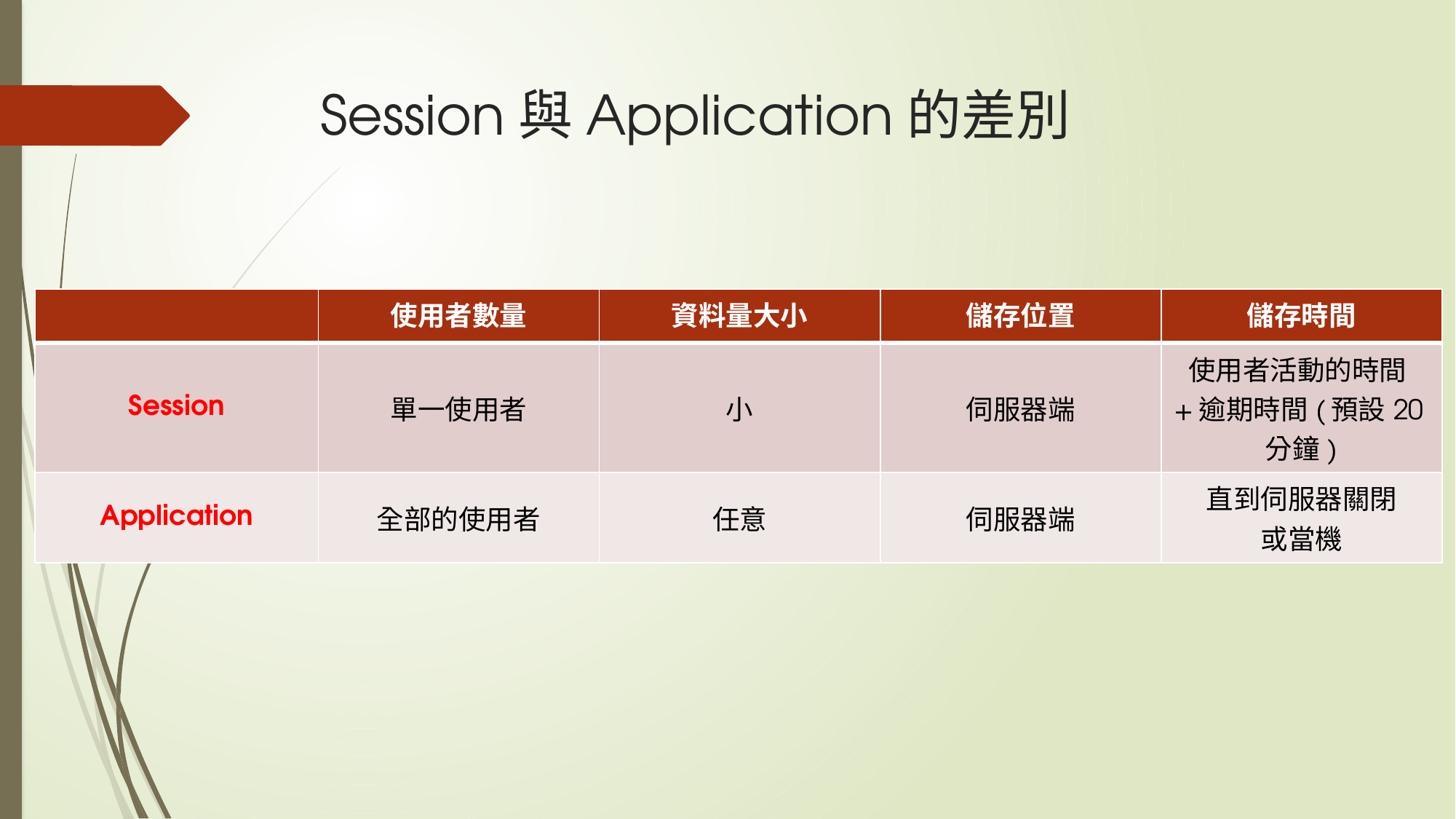

# Session與Application的差別
|  | 使用者數量 | 資料量大小 | 儲存位置 | 儲存時間 |
| --- | --- | --- | --- | --- |
| Session | 單一使用者 | 小 | 伺服器端 | 使用者活動的時間+逾期時間(預設20分鐘) |
| Application | 全部的使用者 | 任意 | 伺服器端 | 直到伺服器關閉 或當機 |